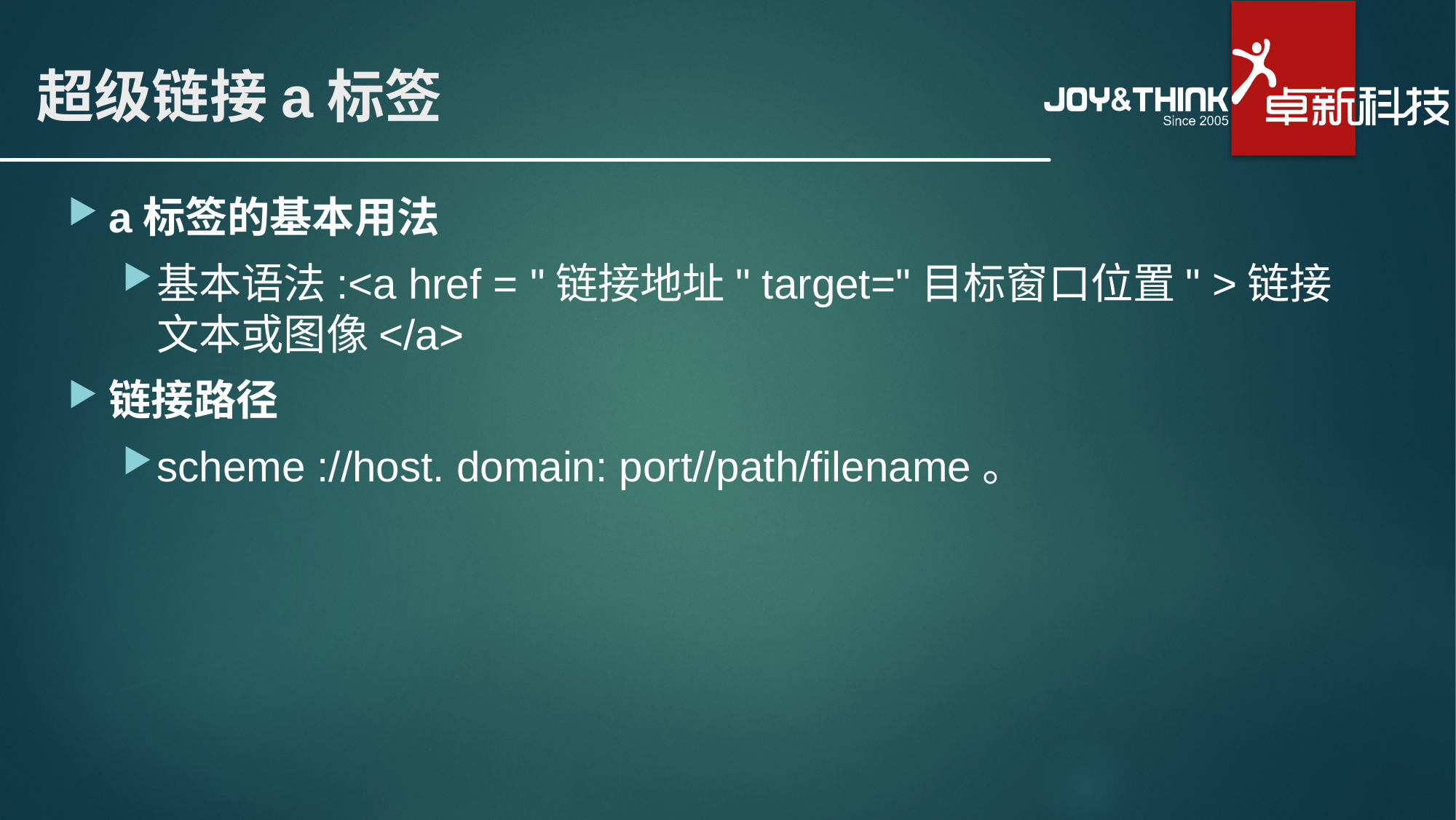

# 超级链接a标签
a标签的基本用法
基本语法:<a href = "链接地址" target="目标窗口位置" >链接文本或图像</a>
链接路径
scheme ://host. domain: port//path/filename。